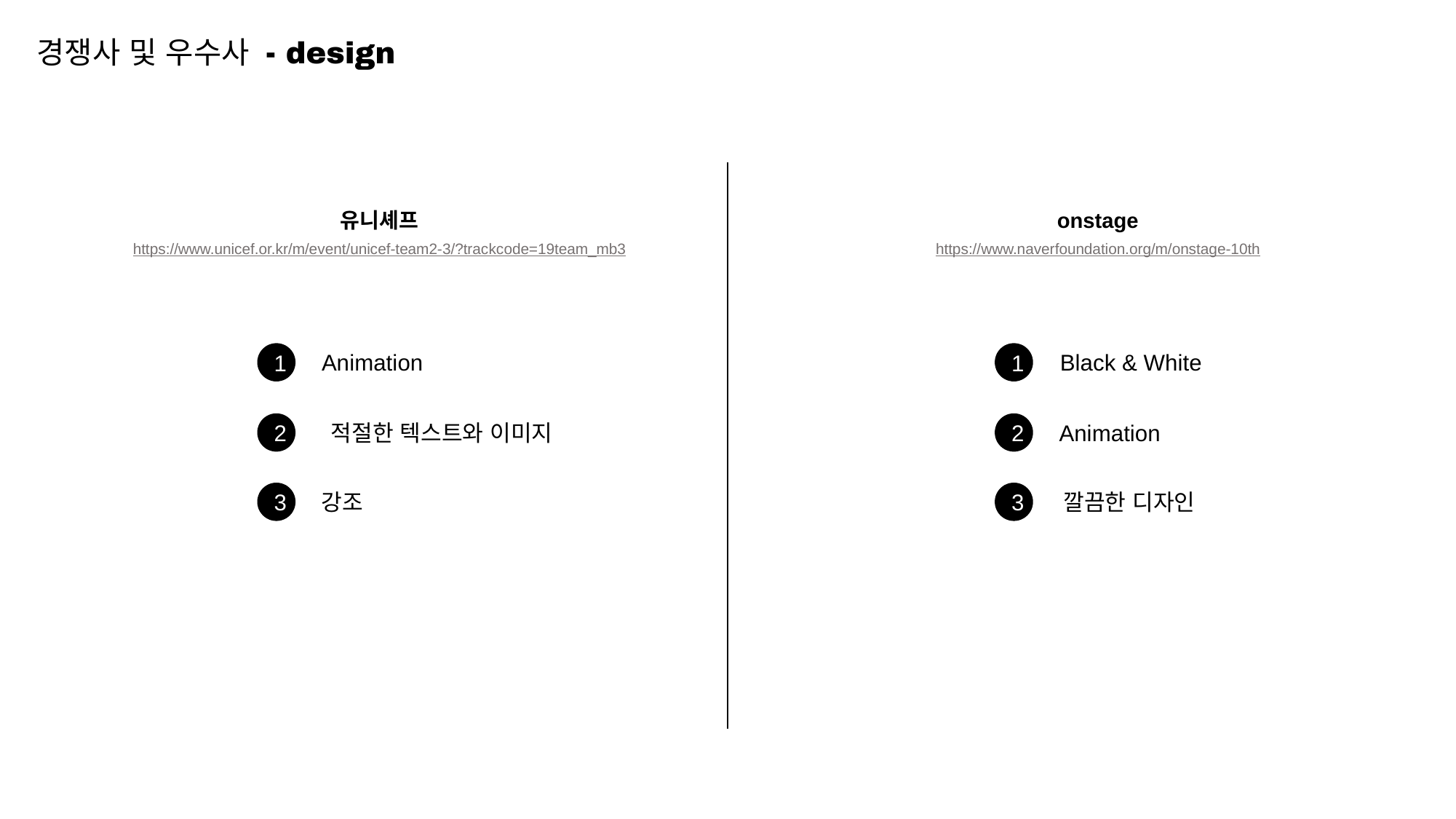

경쟁사 및 우수사 - design
유니셰프
onstage
https://www.unicef.or.kr/m/event/unicef-team2-3/?trackcode=19team_mb3
https://www.naverfoundation.org/m/onstage-10th
Animation
Black & White
1
1
적절한 텍스트와 이미지
Animation
2
2
강조
깔끔한 디자인
3
3